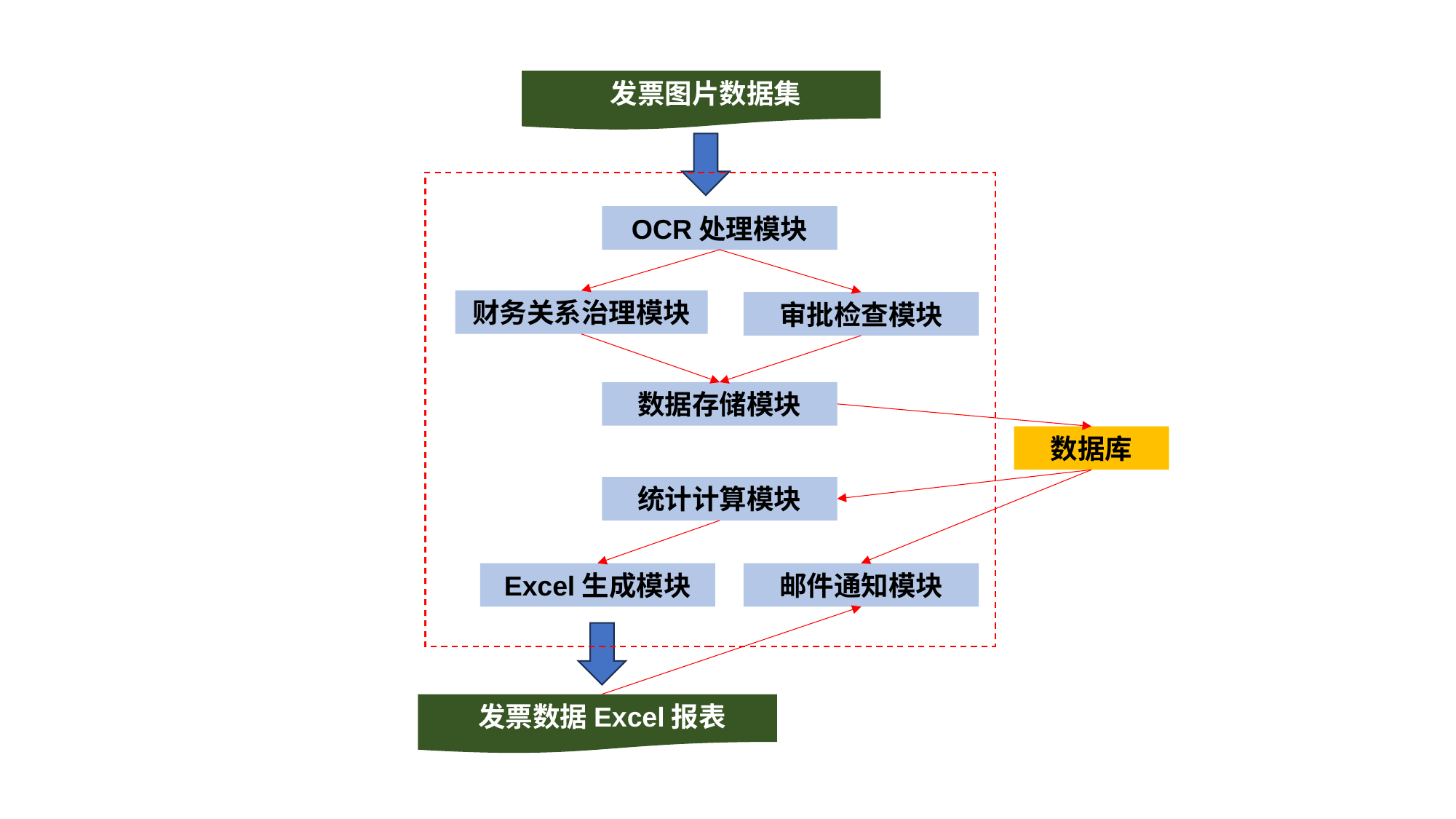

发票图片数据集

OCR处理模块
财务关系治理模块
审批检查模块
数据存储模块
数据库
统计计算模块
Excel生成模块
邮件通知模块

发票数据Excel报表